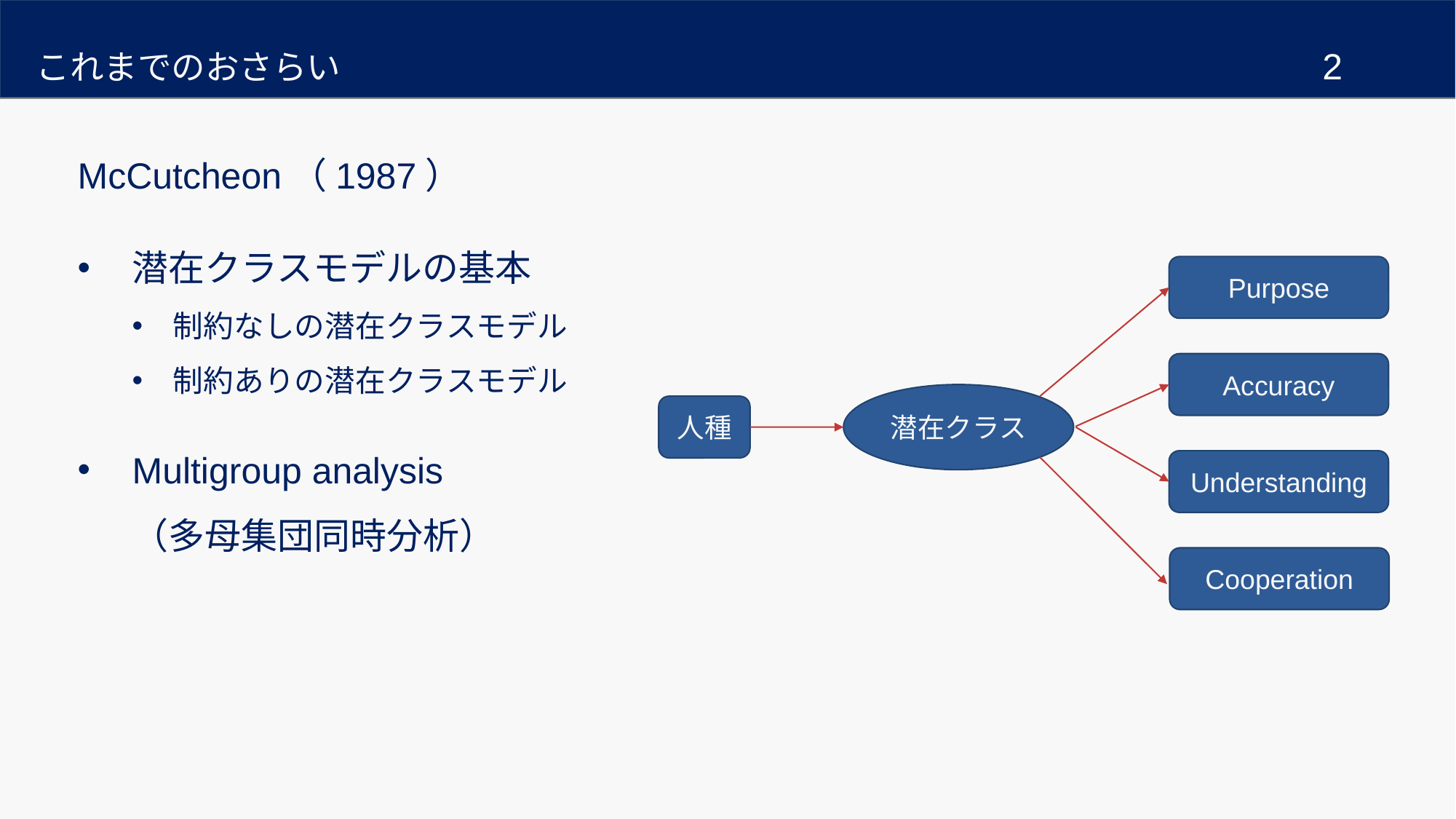

これまでのおさらい
McCutcheon（1987）
潜在クラスモデルの基本
制約なしの潜在クラスモデル
制約ありの潜在クラスモデル
Multigroup analysis
（多母集団同時分析）

Purpose
Accuracy
潜在クラス
人種
Understanding
Cooperation